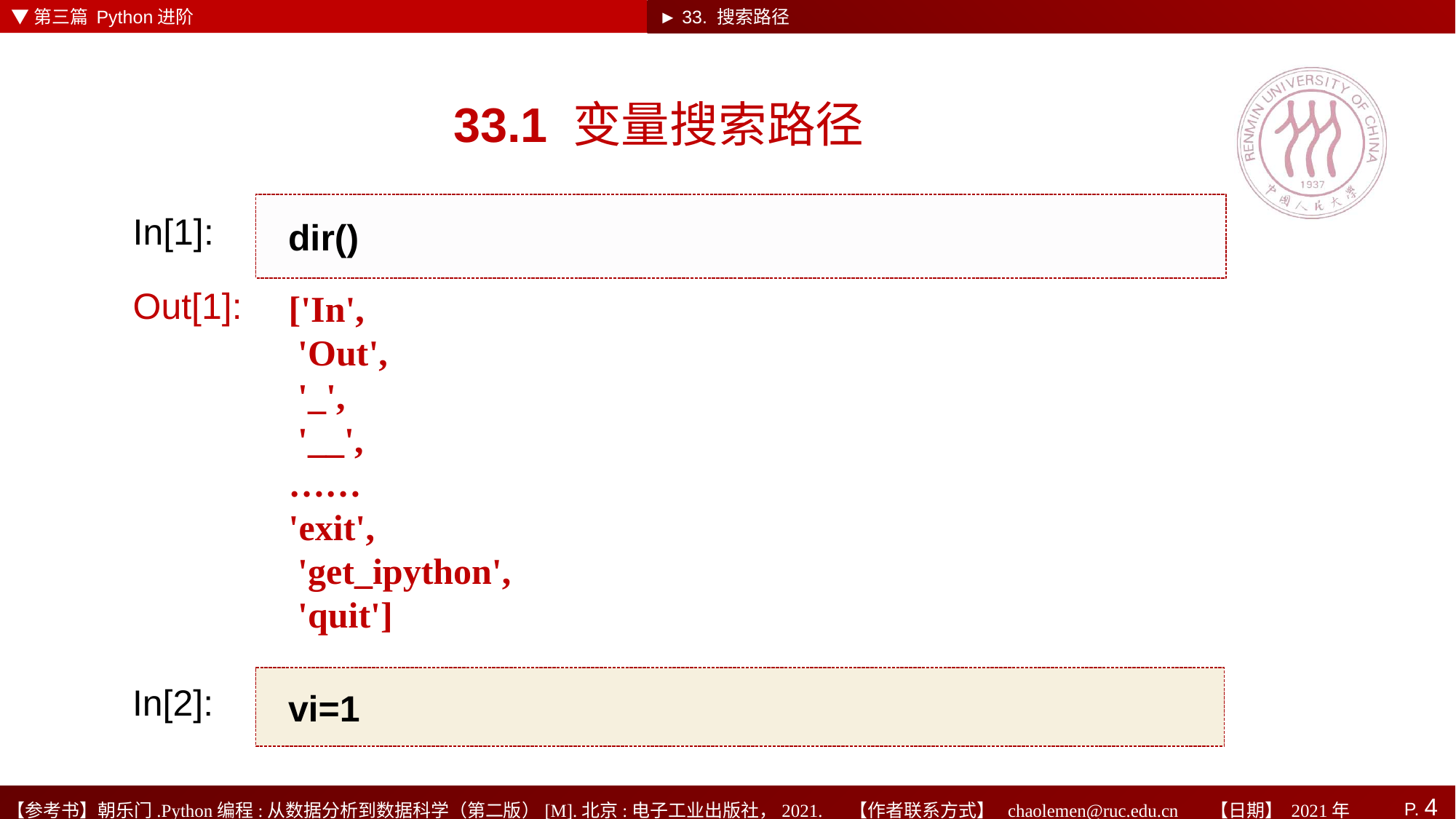

▼第三篇 Python进阶
► 33. 搜索路径
# 33.1 变量搜索路径
dir()
In[1]:
['In',
 'Out',
 '_',
 '__',
……
'exit',
 'get_ipython',
 'quit']
Out[1]:

vi=1
In[2]: